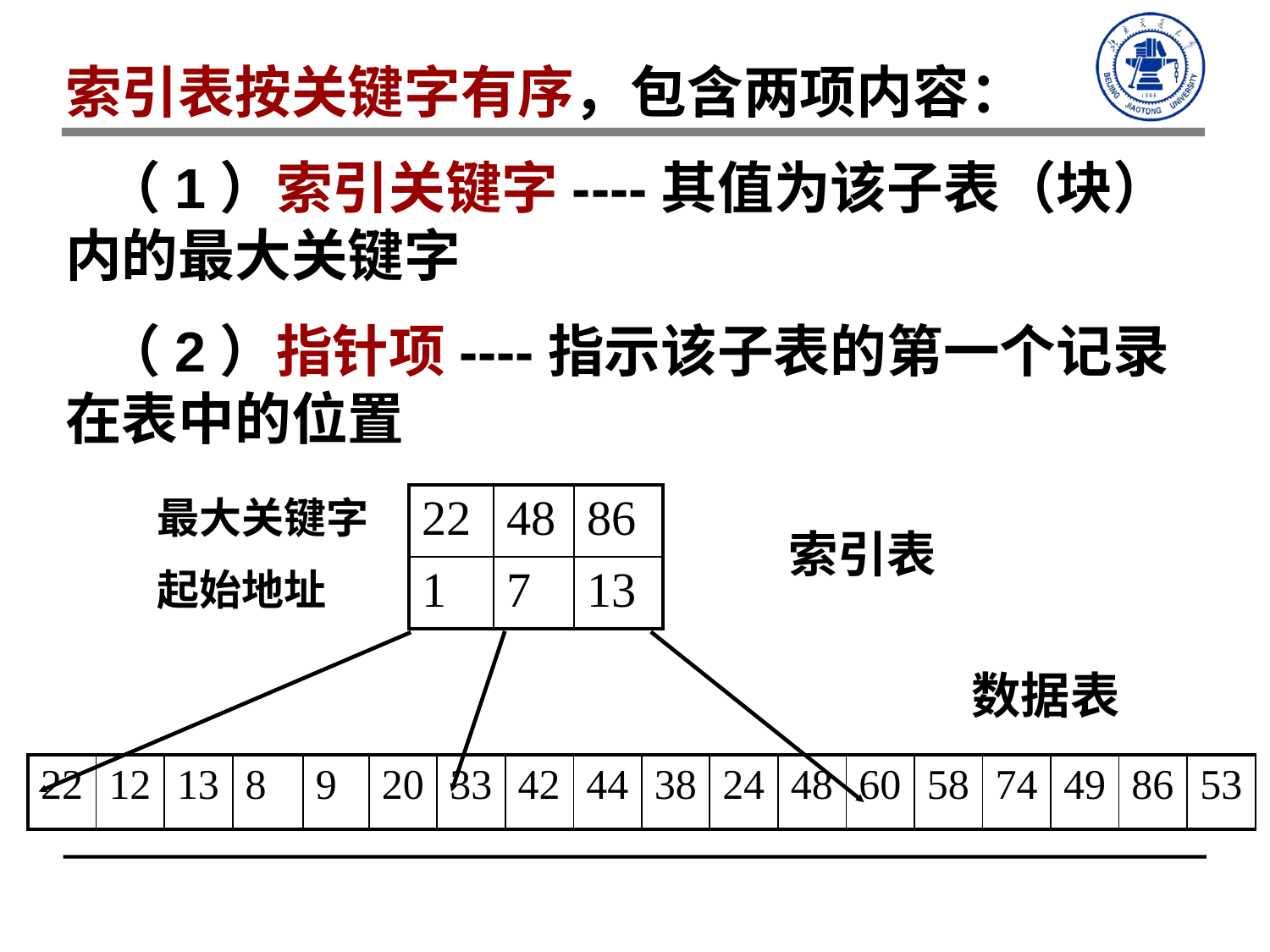

索引表按关键字有序，包含两项内容：
  （1）索引关键字----其值为该子表（块）内的最大关键字
  （2）指针项----指示该子表的第一个记录在表中的位置
最大关键字
起始地址
| 22 | 48 | 86 |
| --- | --- | --- |
| 1 | 7 | 13 |
索引表

数据表
| 22 | 12 | 13 | 8 | 9 | 20 | 33 | 42 | 44 | 38 | 24 | 48 | 60 | 58 | 74 | 49 | 86 | 53 |
| --- | --- | --- | --- | --- | --- | --- | --- | --- | --- | --- | --- | --- | --- | --- | --- | --- | --- |